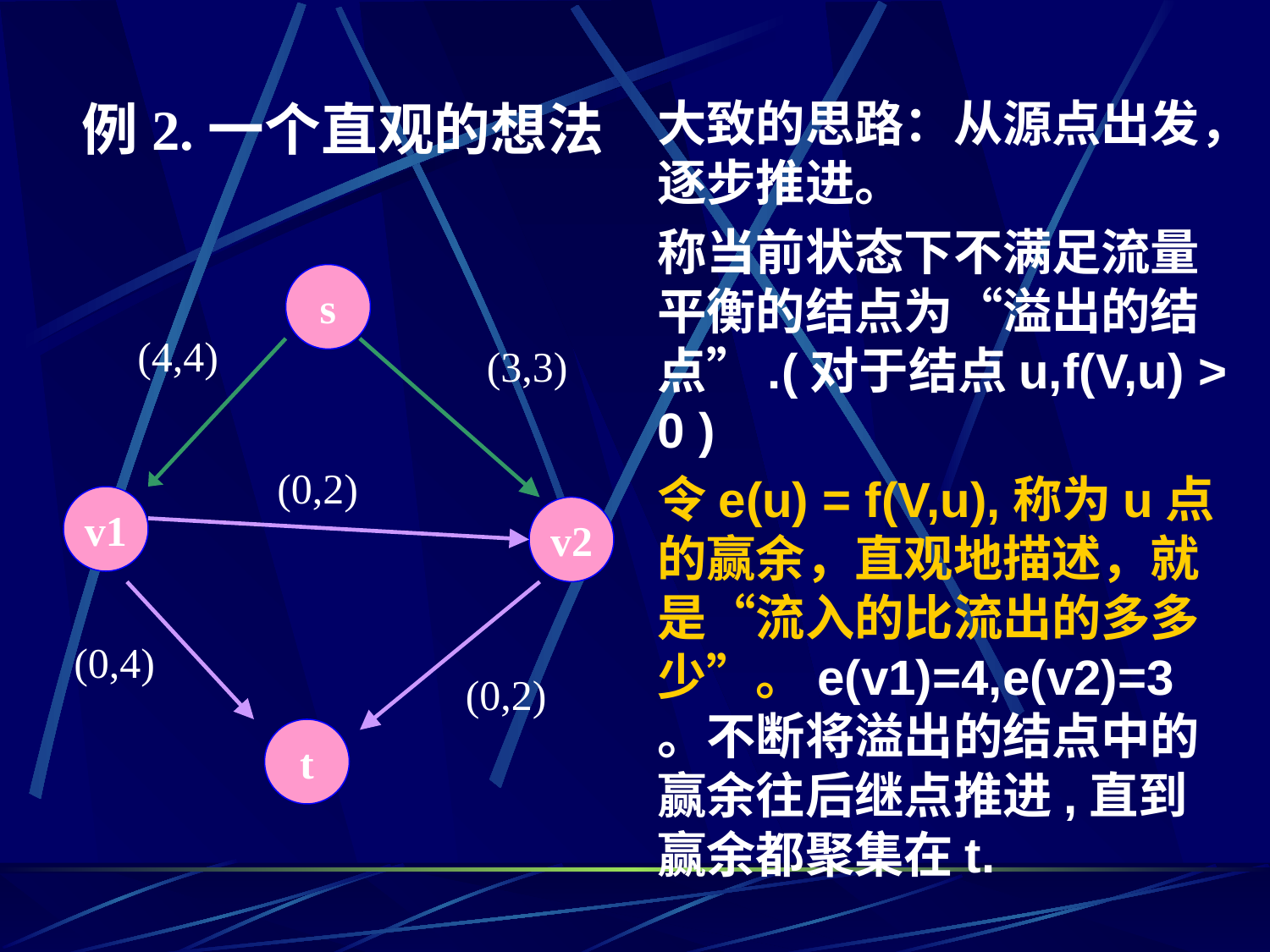

大致的思路：从源点出发，逐步推进。
称当前状态下不满足流量平衡的结点为“溢出的结点”.(对于结点u,f(V,u) > 0 )
令e(u) = f(V,u),称为u点的赢余，直观地描述，就是“流入的比流出的多多少”。e(v1)=4,e(v2)=3。不断将溢出的结点中的赢余往后继点推进,直到赢余都聚集在t.
例2.一个直观的想法
s
(4,4)
(3,3)

(0,2)
v1
v2

(0,4)
(0,2)
t